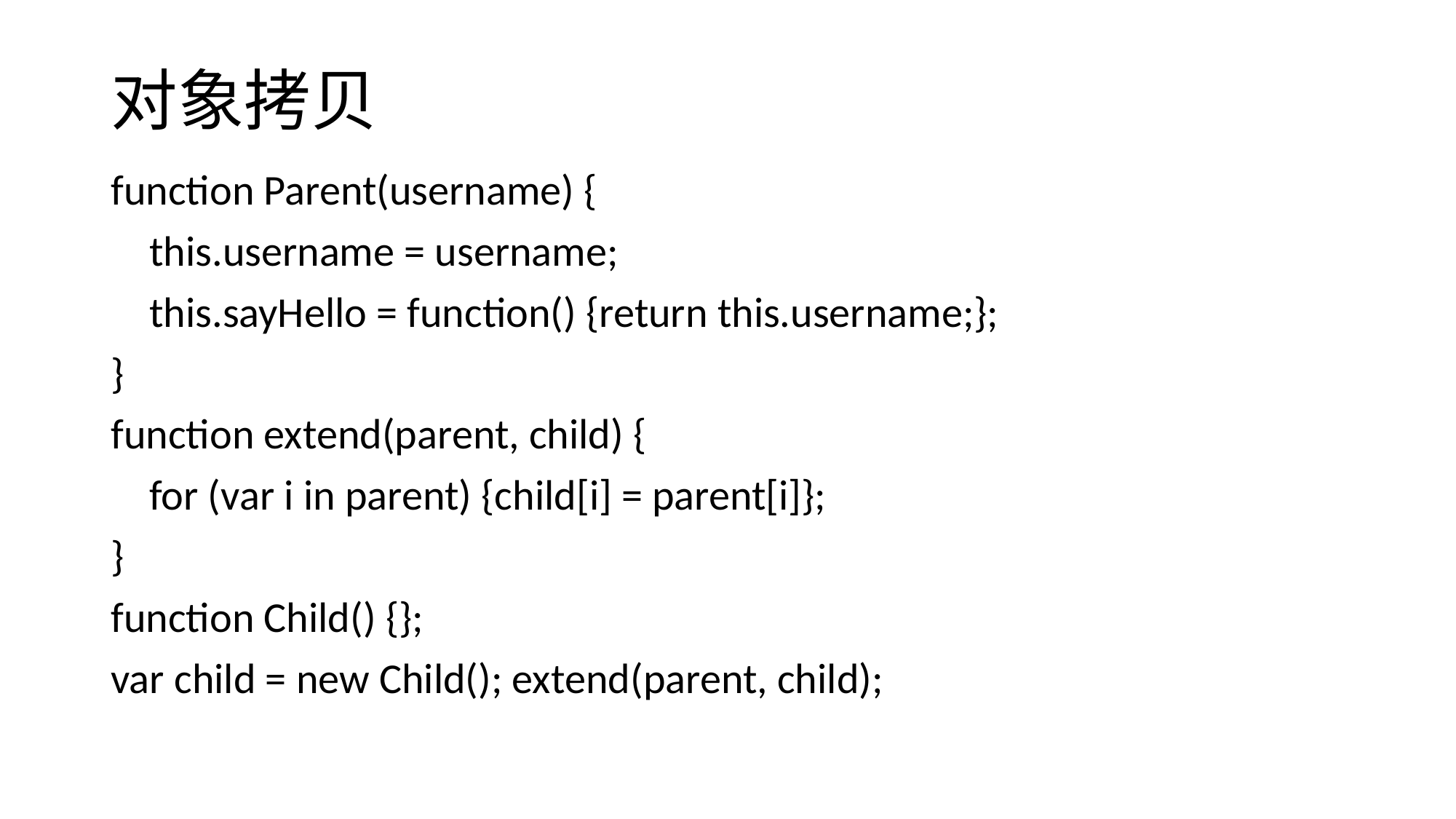

# 对象拷贝
function Parent(username) {
    this.username = username;
    this.sayHello = function() {return this.username;};
}
function extend(parent, child) {
    for (var i in parent) {child[i] = parent[i]};
}
function Child() {};
var child = new Child(); extend(parent, child);